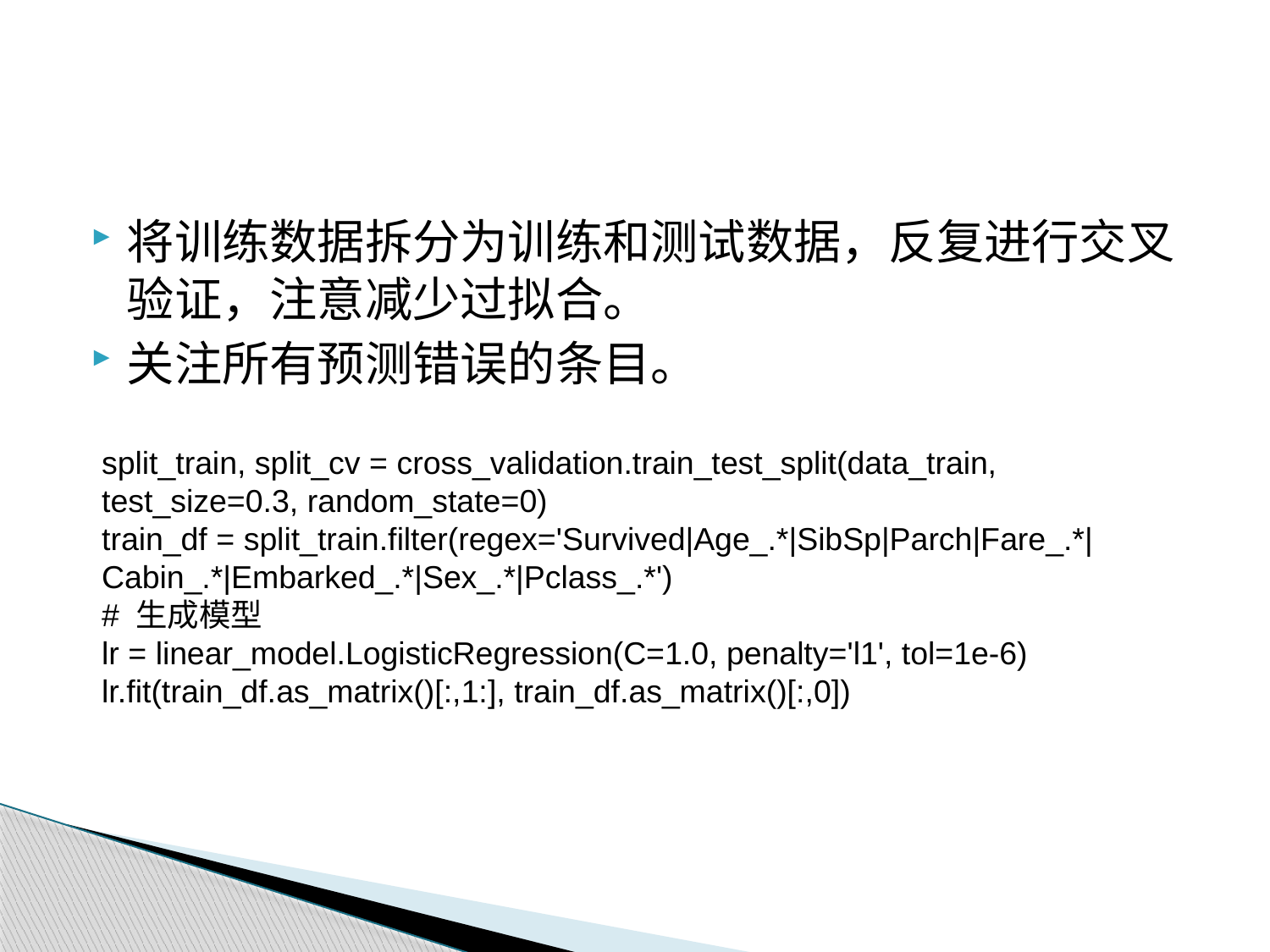

#
将训练数据拆分为训练和测试数据，反复进行交叉验证，注意减少过拟合。
关注所有预测错误的条目。

split_train, split_cv = cross_validation.train_test_split(data_train, test_size=0.3, random_state=0)
train_df = split_train.filter(regex='Survived|Age_.*|SibSp|Parch|Fare_.*|Cabin_.*|Embarked_.*|Sex_.*|Pclass_.*')
# 生成模型
lr = linear_model.LogisticRegression(C=1.0, penalty='l1', tol=1e-6)
lr.fit(train_df.as_matrix()[:,1:], train_df.as_matrix()[:,0])